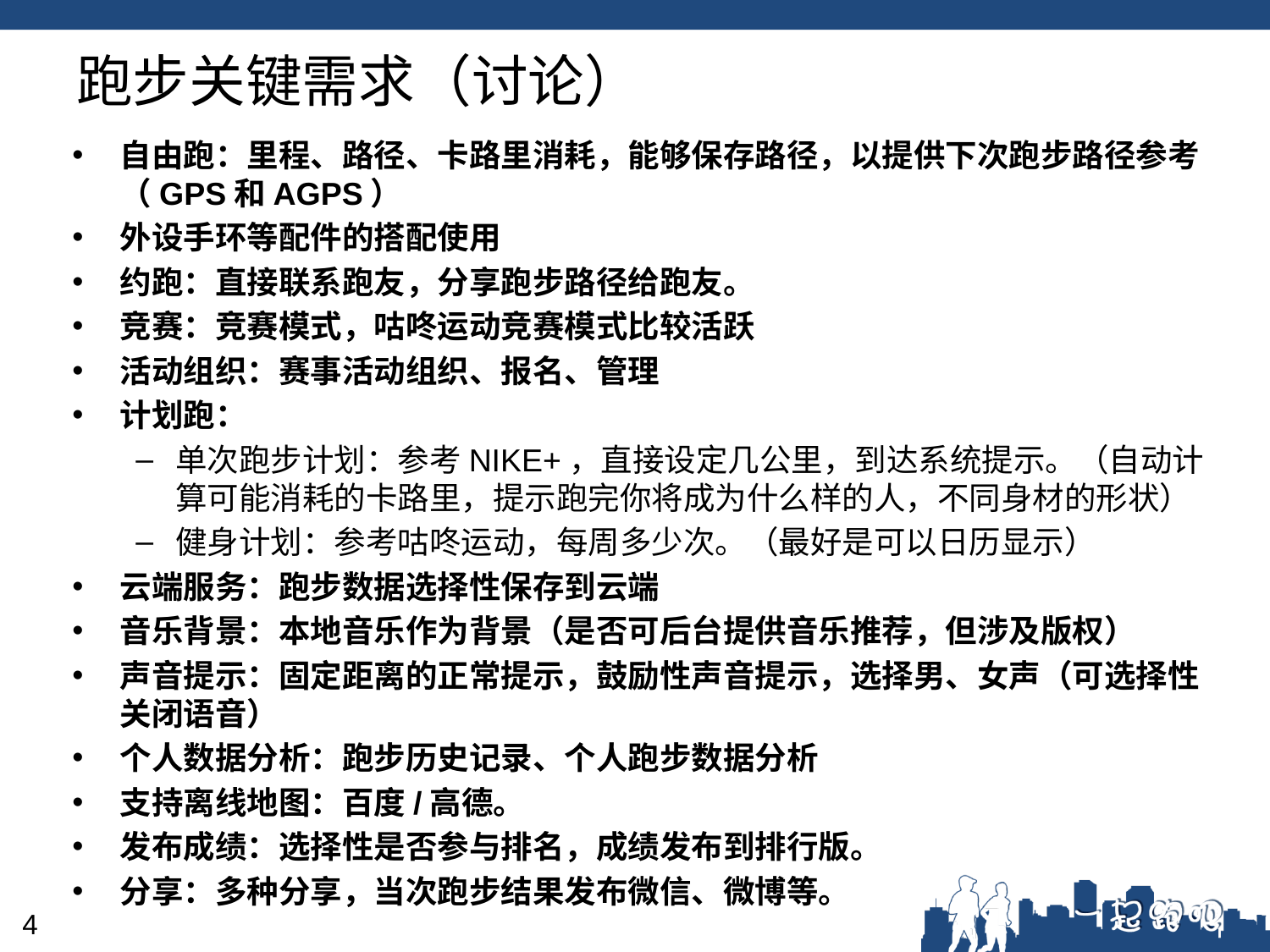

# 跑步关键需求（讨论）
自由跑：里程、路径、卡路里消耗，能够保存路径，以提供下次跑步路径参考（GPS和AGPS）
外设手环等配件的搭配使用
约跑：直接联系跑友，分享跑步路径给跑友。
竞赛：竞赛模式，咕咚运动竞赛模式比较活跃
活动组织：赛事活动组织、报名、管理
计划跑：
单次跑步计划：参考NIKE+，直接设定几公里，到达系统提示。（自动计算可能消耗的卡路里，提示跑完你将成为什么样的人，不同身材的形状）
健身计划：参考咕咚运动，每周多少次。（最好是可以日历显示）
云端服务：跑步数据选择性保存到云端
音乐背景：本地音乐作为背景（是否可后台提供音乐推荐，但涉及版权）
声音提示：固定距离的正常提示，鼓励性声音提示，选择男、女声（可选择性关闭语音）
个人数据分析：跑步历史记录、个人跑步数据分析
支持离线地图：百度/高德。
发布成绩：选择性是否参与排名，成绩发布到排行版。
分享：多种分享，当次跑步结果发布微信、微博等。